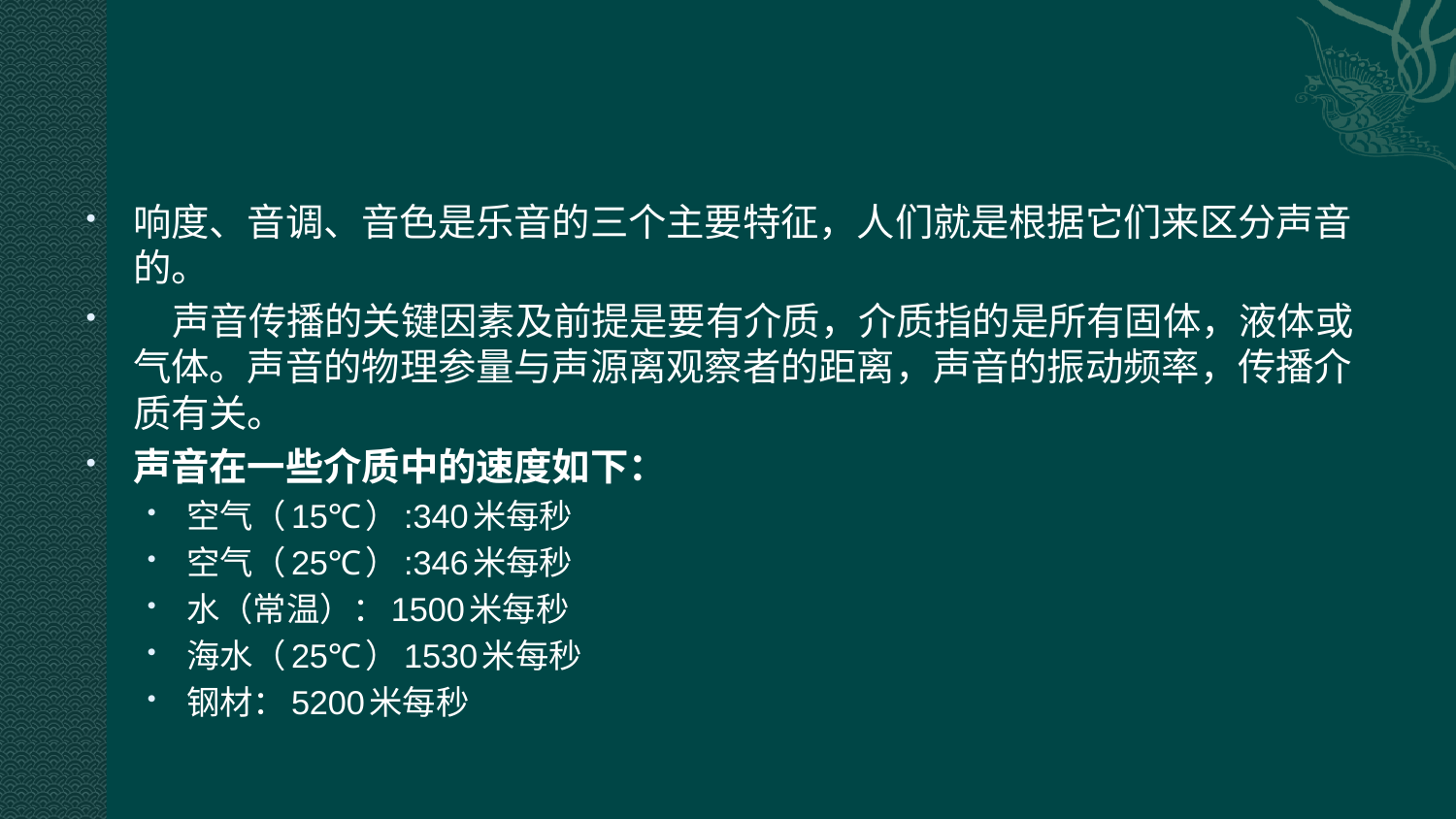

#
响度、音调、音色是乐音的三个主要特征，人们就是根据它们来区分声音的。
    声音传播的关键因素及前提是要有介质，介质指的是所有固体，液体或气体。声音的物理参量与声源离观察者的距离，声音的振动频率，传播介质有关。
声音在一些介质中的速度如下：
空气（15℃）:340米每秒
空气（25℃）:346米每秒
水（常温）：1500米每秒
海水（25℃）1530米每秒
钢材：5200米每秒